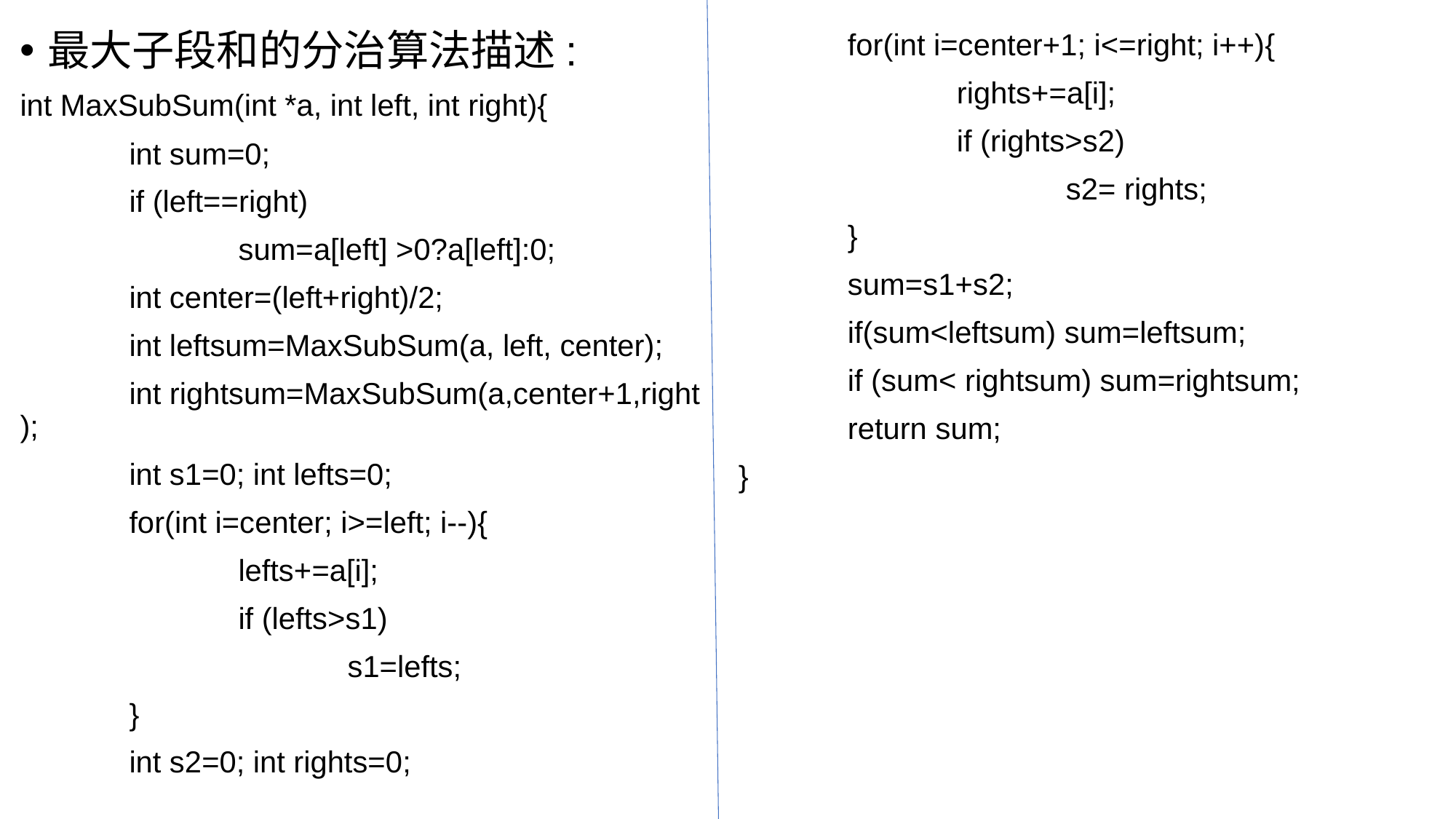

最大子段和的分治算法描述:
int MaxSubSum(int *a, int left, int right){
	int sum=0;
	if (left==right)
		sum=a[left] >0?a[left]:0;
	int center=(left+right)/2;
	int leftsum=MaxSubSum(a, left, center);
	int rightsum=MaxSubSum(a,center+1,right );
	int s1=0; int lefts=0;
	for(int i=center; i>=left; i--){
		lefts+=a[i];
		if (lefts>s1)
			s1=lefts;
	}
	int s2=0; int rights=0;

	for(int i=center+1; i<=right; i++){
		rights+=a[i];
	 	if (rights>s2)
			s2= rights;
	}
	sum=s1+s2;
	if(sum<leftsum) sum=leftsum;
	if (sum< rightsum) sum=rightsum;
	return sum;
}